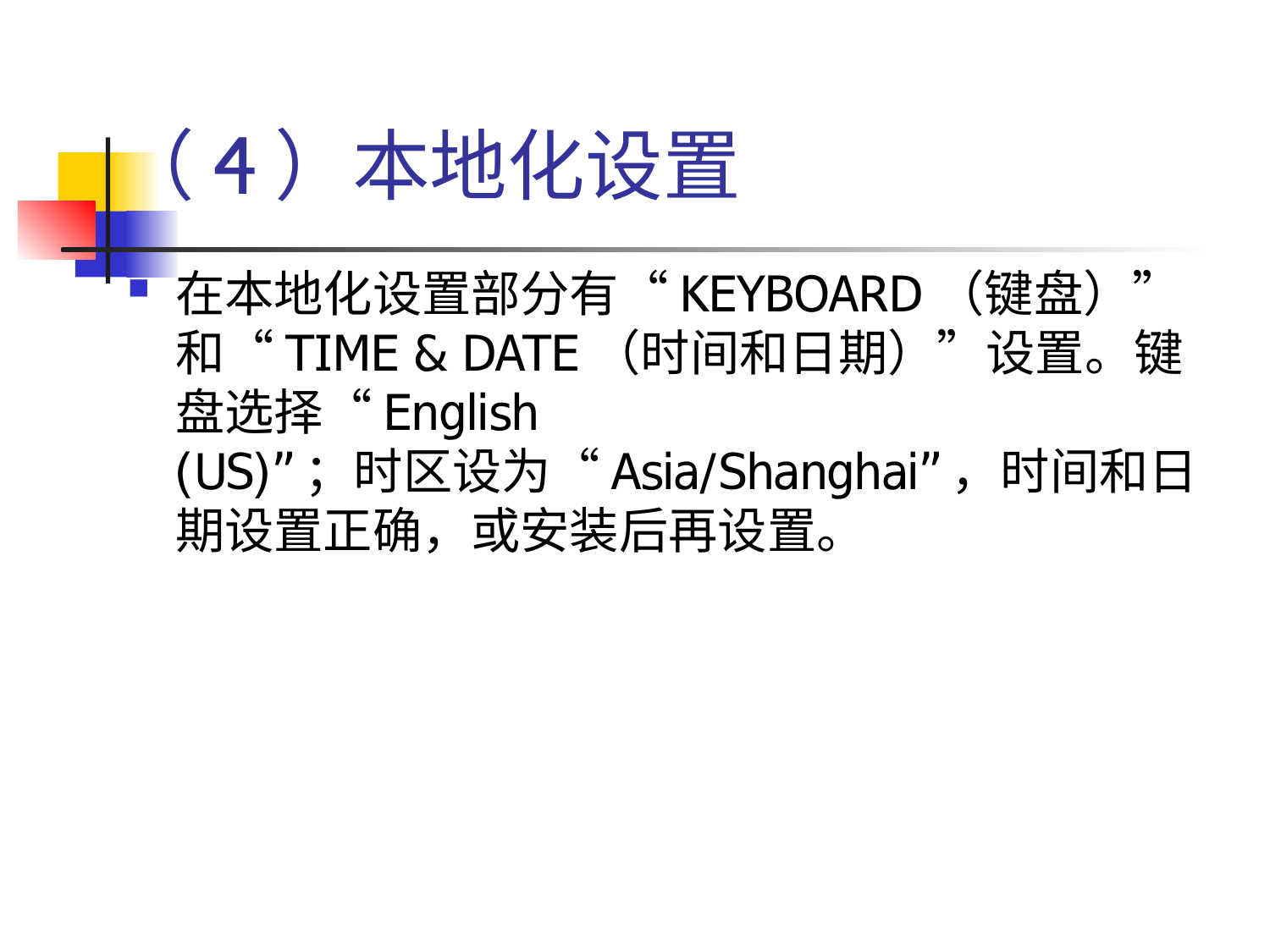

# （4）本地化设置
在本地化设置部分有“KEYBOARD（键盘）”和“TIME & DATE（时间和日期）”设置。键盘选择“English (US)”；时区设为“Asia/Shanghai”，时间和日期设置正确，或安装后再设置。